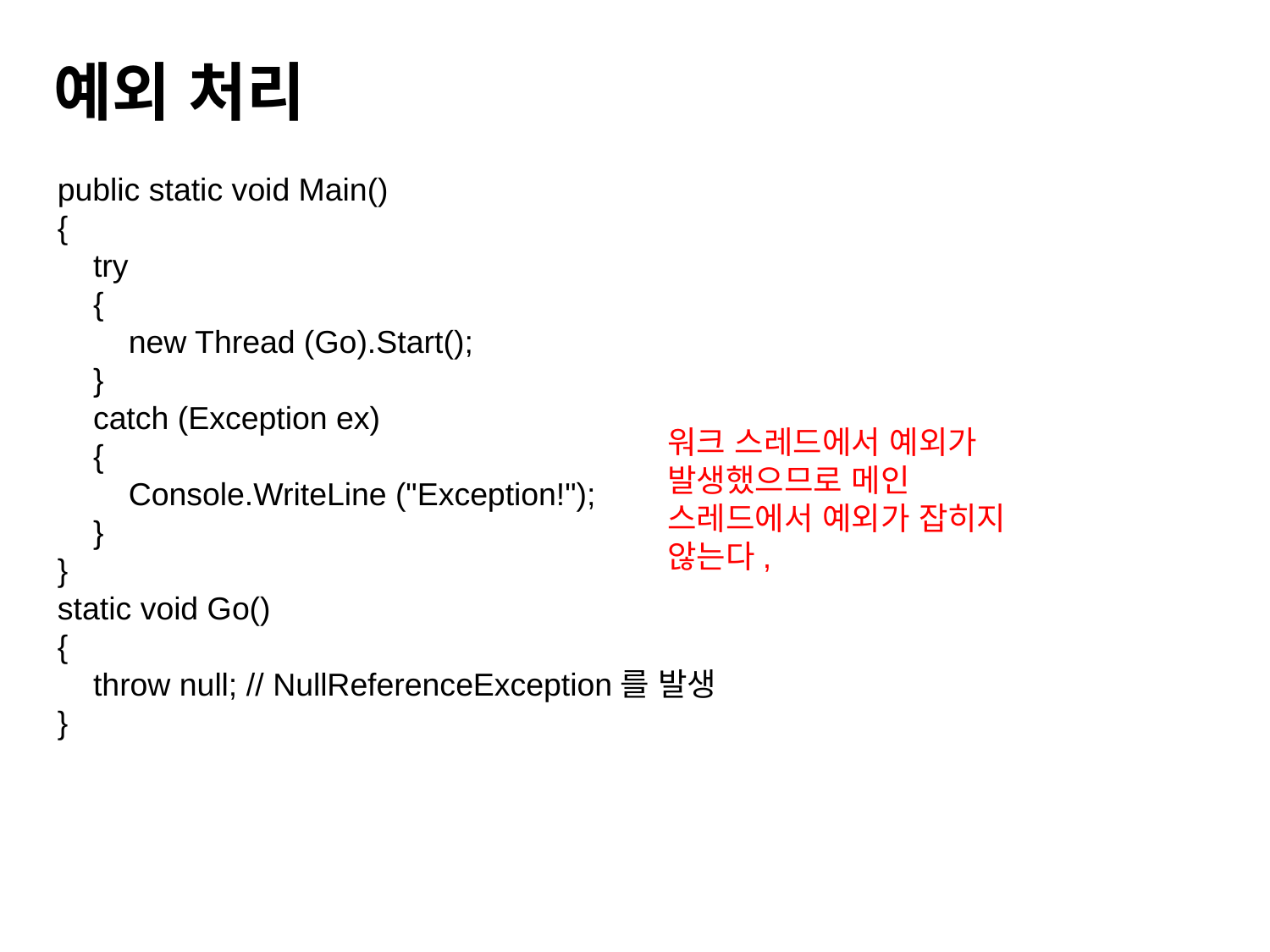

예외 처리
public static void Main()
{
    try
    {
        new Thread (Go).Start();
    }
    catch (Exception ex)
    {
        Console.WriteLine ("Exception!");
    }
}
static void Go()
{
    throw null; // NullReferenceException를 발생
}
워크 스레드에서 예외가 발생했으므로 메인 스레드에서 예외가 잡히지 않는다,